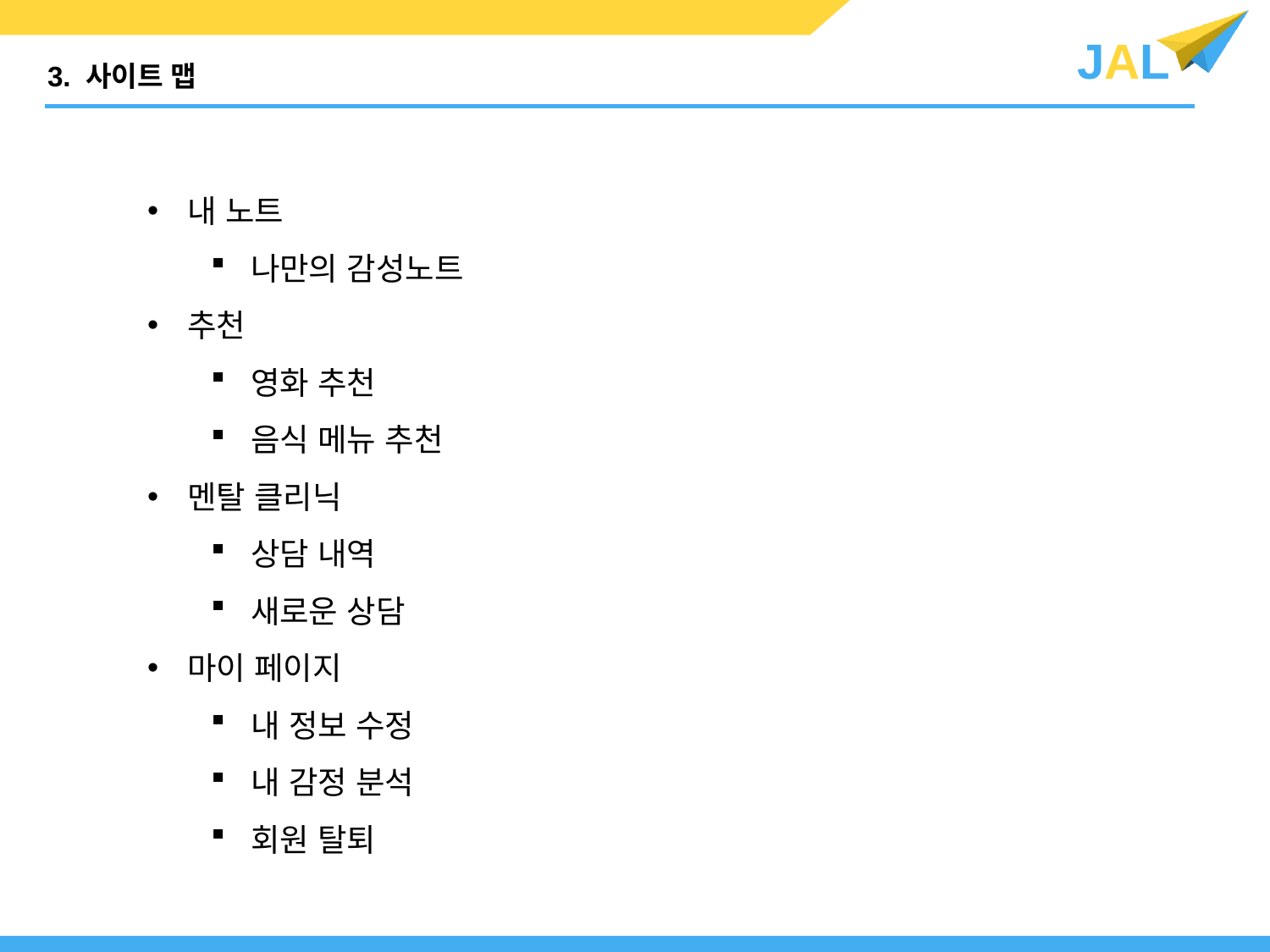

3. 사이트 맵
내 노트
나만의 감성노트
추천
영화 추천
음식 메뉴 추천
멘탈 클리닉
상담 내역
새로운 상담
마이 페이지
내 정보 수정
내 감정 분석
회원 탈퇴